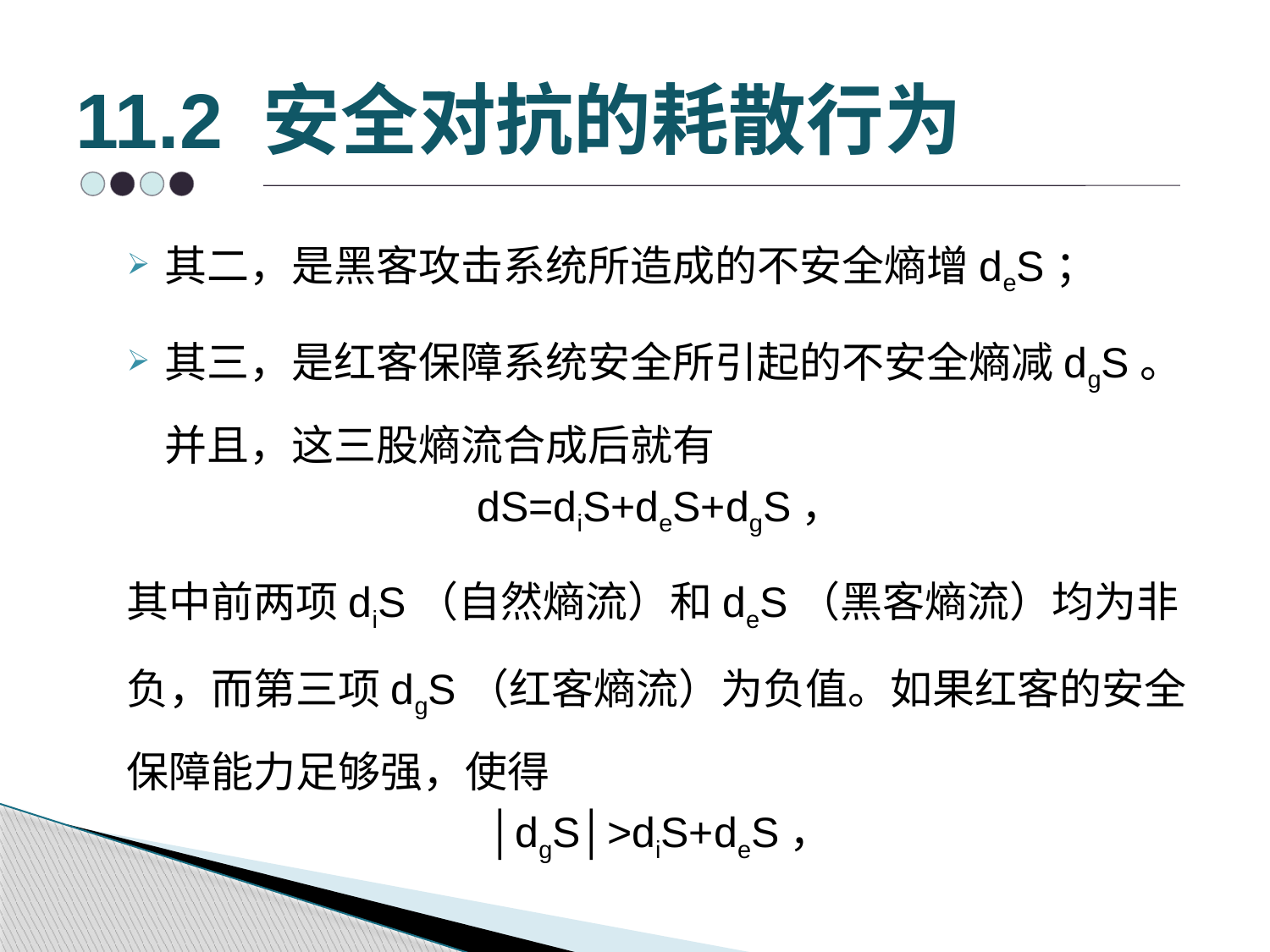

# 11.2 安全对抗的耗散行为

其二，是黑客攻击系统所造成的不安全熵增deS；
其三，是红客保障系统安全所引起的不安全熵减dgS。并且，这三股熵流合成后就有
dS=diS+deS+dgS，
其中前两项diS（自然熵流）和deS（黑客熵流）均为非负，而第三项dgS（红客熵流）为负值。如果红客的安全保障能力足够强，使得
│dgS│>diS+deS，